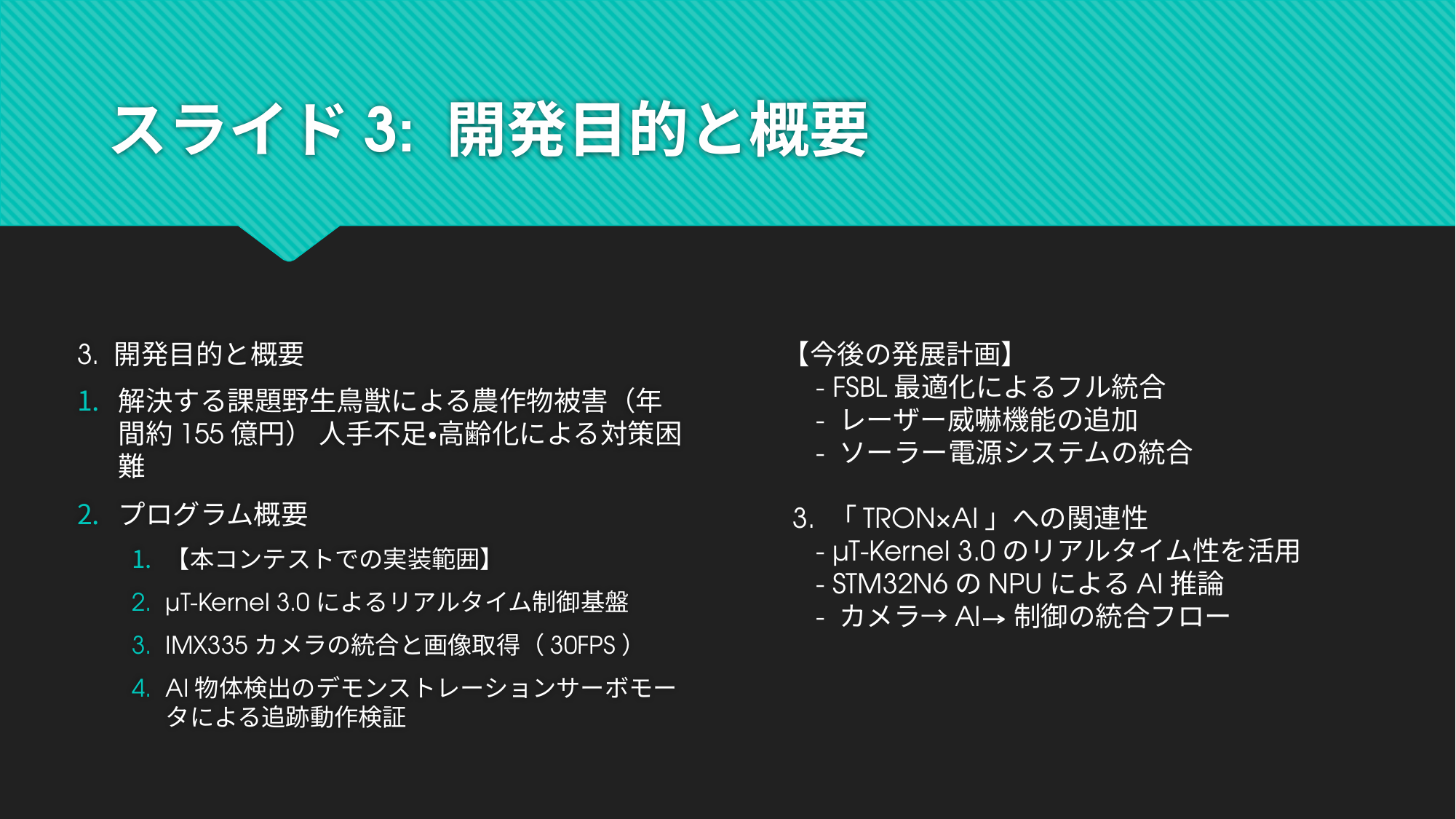

# スライド3: 開発目的と概要
3. 開発目的と概要
解決する課題野生鳥獣による農作物被害（年間約155億円） 人手不足・高齢化による対策困難
プログラム概要
【本コンテストでの実装範囲】
μT-Kernel 3.0によるリアルタイム制御基盤
IMX335カメラの統合と画像取得（30FPS）
AI物体検出のデモンストレーションサーボモータによる追跡動作検証

 【今後の発展計画】
      - FSBL最適化によるフル統合
      - レーザー威嚇機能の追加
      - ソーラー電源システムの統合

   3. 「TRON×AI」への関連性
      - μT-Kernel 3.0のリアルタイム性を活用
      - STM32N6のNPUによるAI推論
      - カメラ→AI→制御の統合フロー